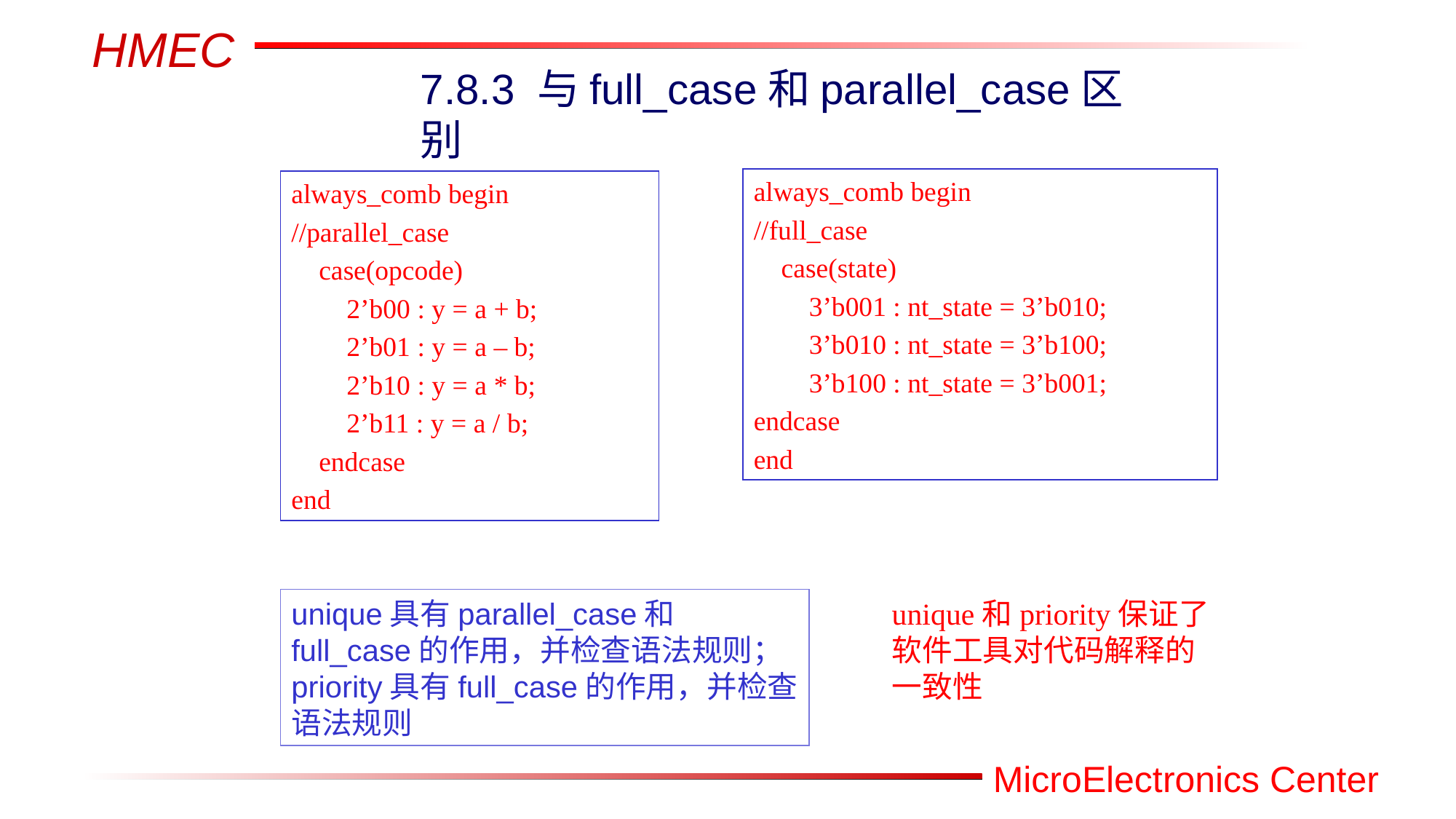

7.8.3 与full_case和parallel_case区别
always_comb begin
//full_case
    case(state)
        3’b001 : nt_state = 3’b010;
        3’b010 : nt_state = 3’b100;
        3’b100 : nt_state = 3’b001;
endcase
end
always_comb begin
//parallel_case
    case(opcode)
        2’b00 : y = a + b;
        2’b01 : y = a – b;
        2’b10 : y = a * b;
        2’b11 : y = a / b;
    endcase
end
unique具有parallel_case和full_case的作用，并检查语法规则；priority具有full_case的作用，并检查语法规则
unique和priority保证了软件工具对代码解释的一致性